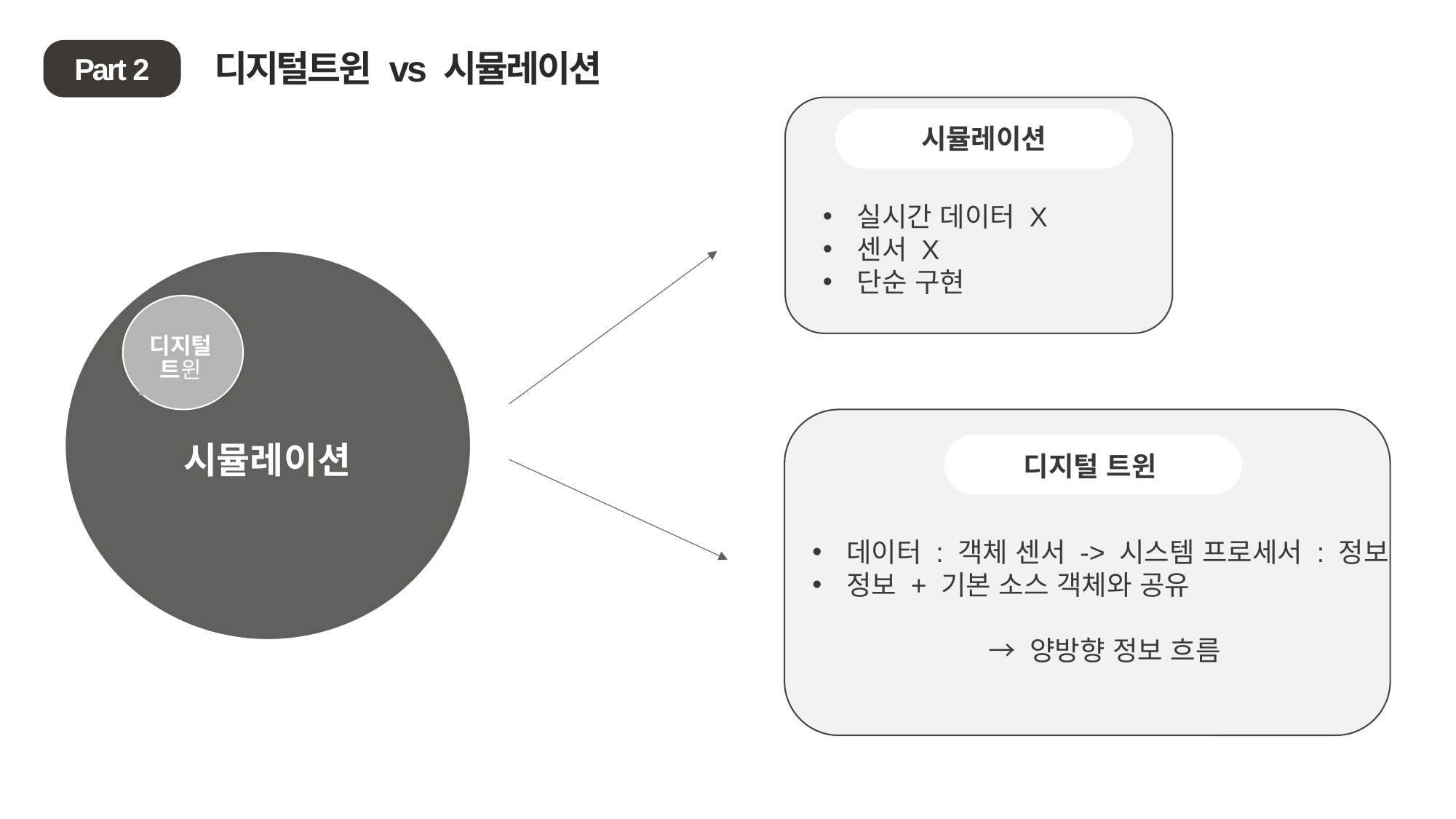

디지털트윈 vs 시뮬레이션
Part 2

시뮬레이션
실시간 데이터 X
센서 X
단순 구현

시뮬레이션

디지털 트윈

디지털 트윈

데이터 : 객체 센서 -> 시스템 프로세서 : 정보
정보 + 기본 소스 객체와 공유

→ 양방향 정보 흐름